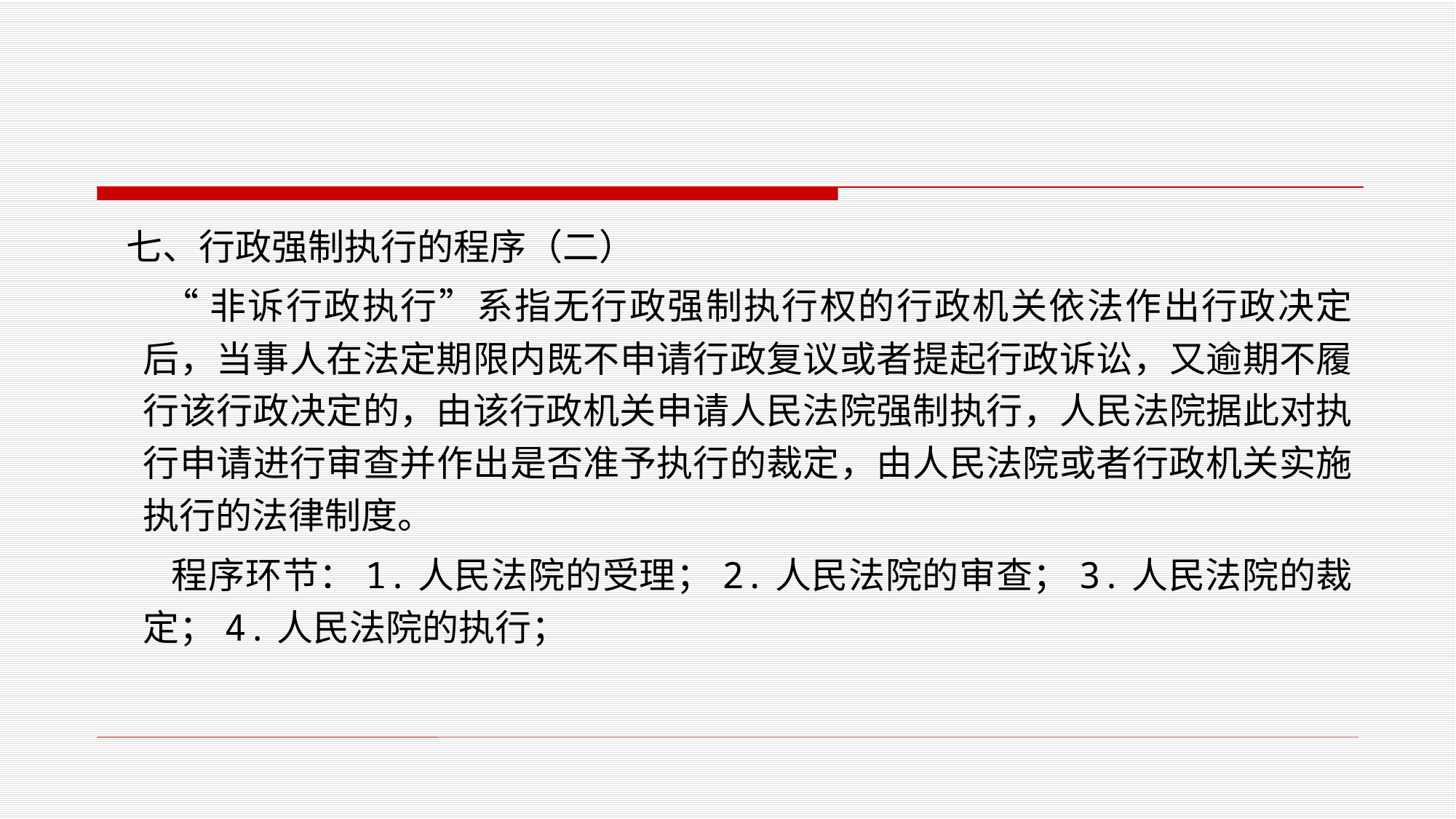

#
  七、行政强制执行的程序（二）
      “非诉行政执行”系指无行政强制执行权的行政机关依法作出行政决定后，当事人在法定期限内既不申请行政复议或者提起行政诉讼，又逾期不履行该行政决定的，由该行政机关申请人民法院强制执行，人民法院据此对执行申请进行审查并作出是否准予执行的裁定，由人民法院或者行政机关实施执行的法律制度。
       程序环节：1.人民法院的受理；2.人民法院的审查；3.人民法院的裁定；4.人民法院的执行；